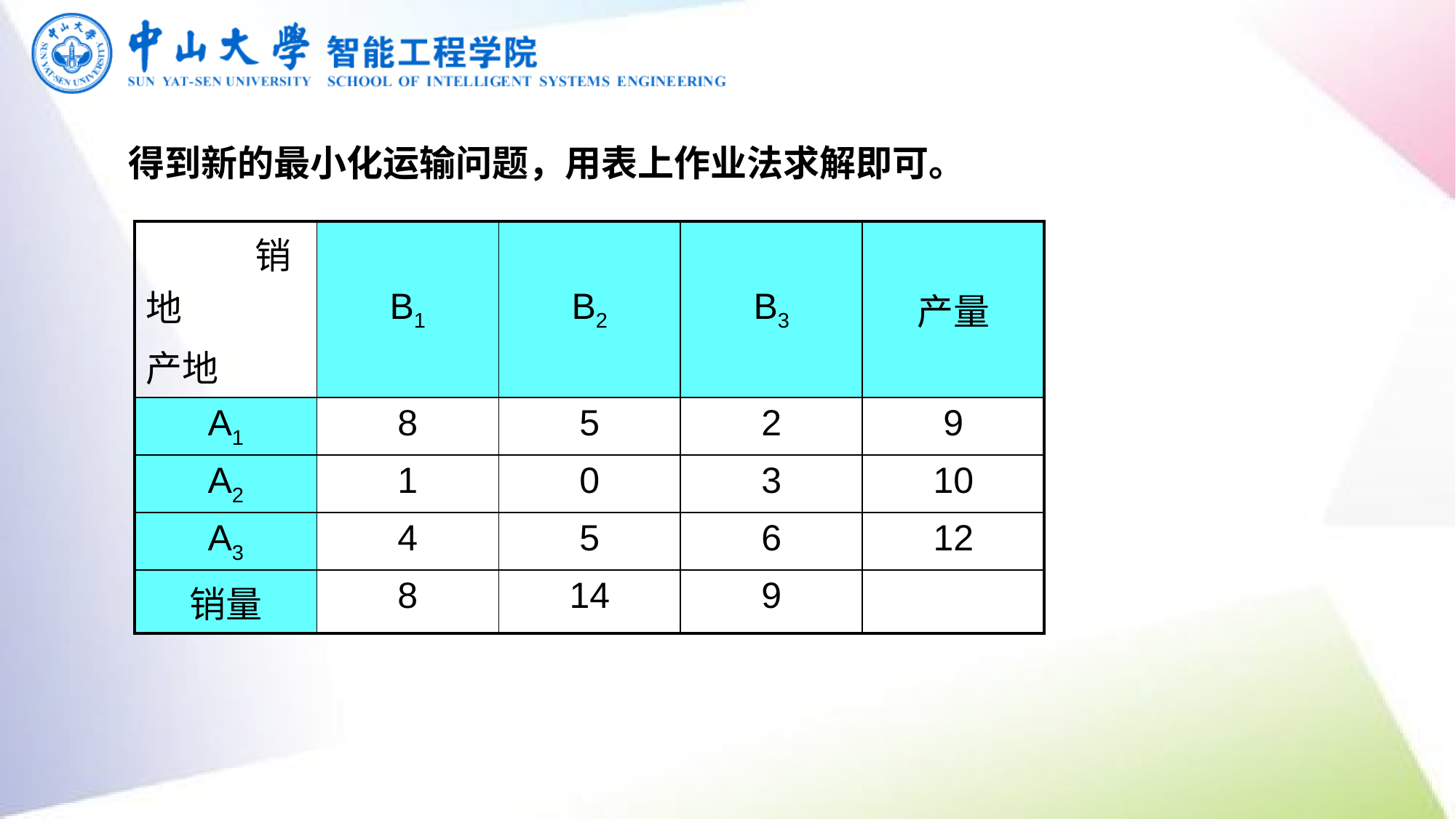

得到新的最小化运输问题，用表上作业法求解即可。
| 销地 产地 | B1 | B2 | B3 | 产量 |
| --- | --- | --- | --- | --- |
| A1 | 8 | 5 | 2 | 9 |
| A2 | 1 | 0 | 3 | 10 |
| A3 | 4 | 5 | 6 | 12 |
| 销量 | 8 | 14 | 9 |  |